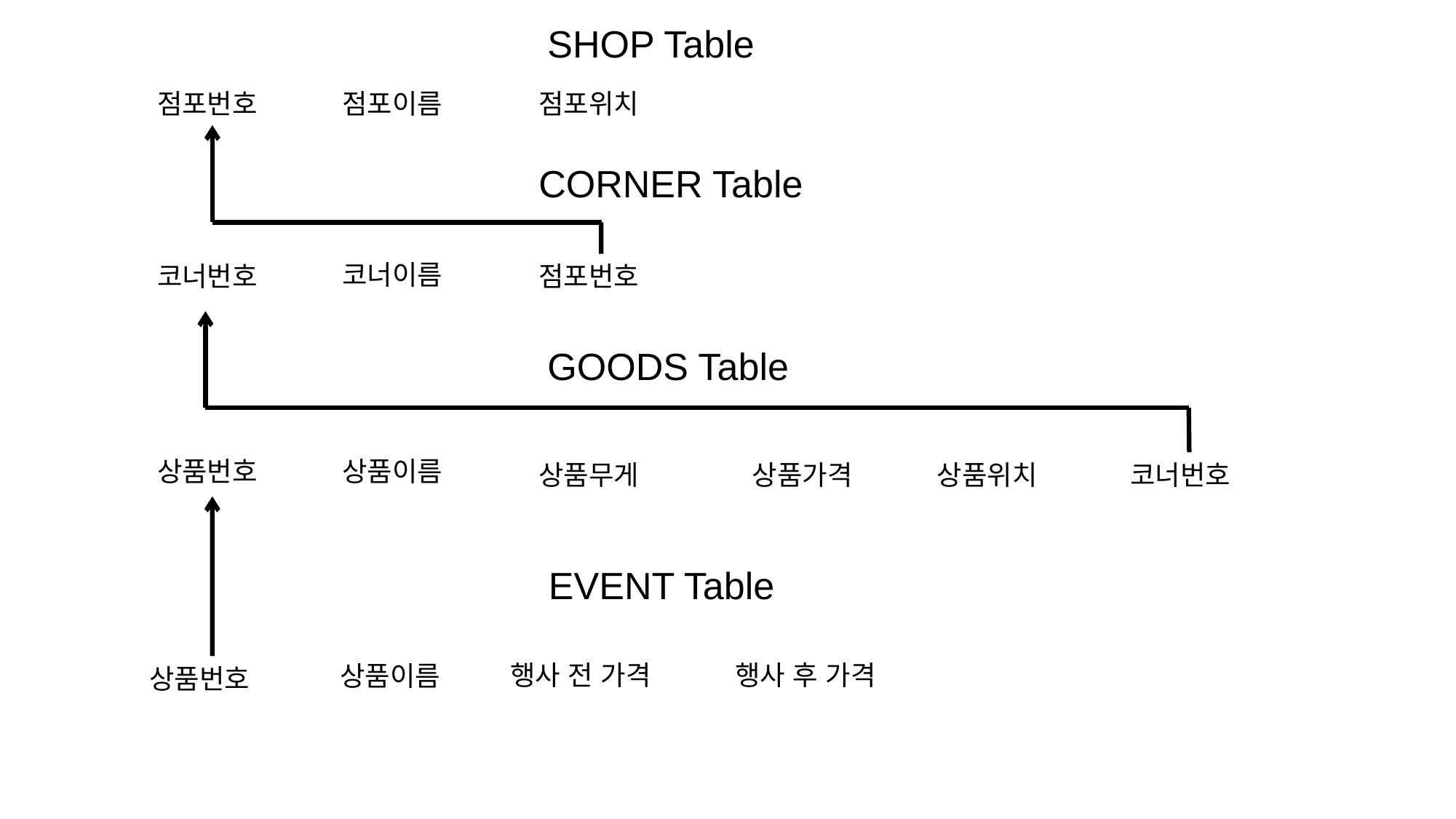

SHOP Table
점포이름
점포번호
점포위치
CORNER Table
코너이름
코너번호

점포번호
GOODS Table
상품이름
상품번호
상품무게
상품가격
상품위치
코너번호
EVENT Table
행사 전 가격
행사 후 가격
상품이름
상품번호